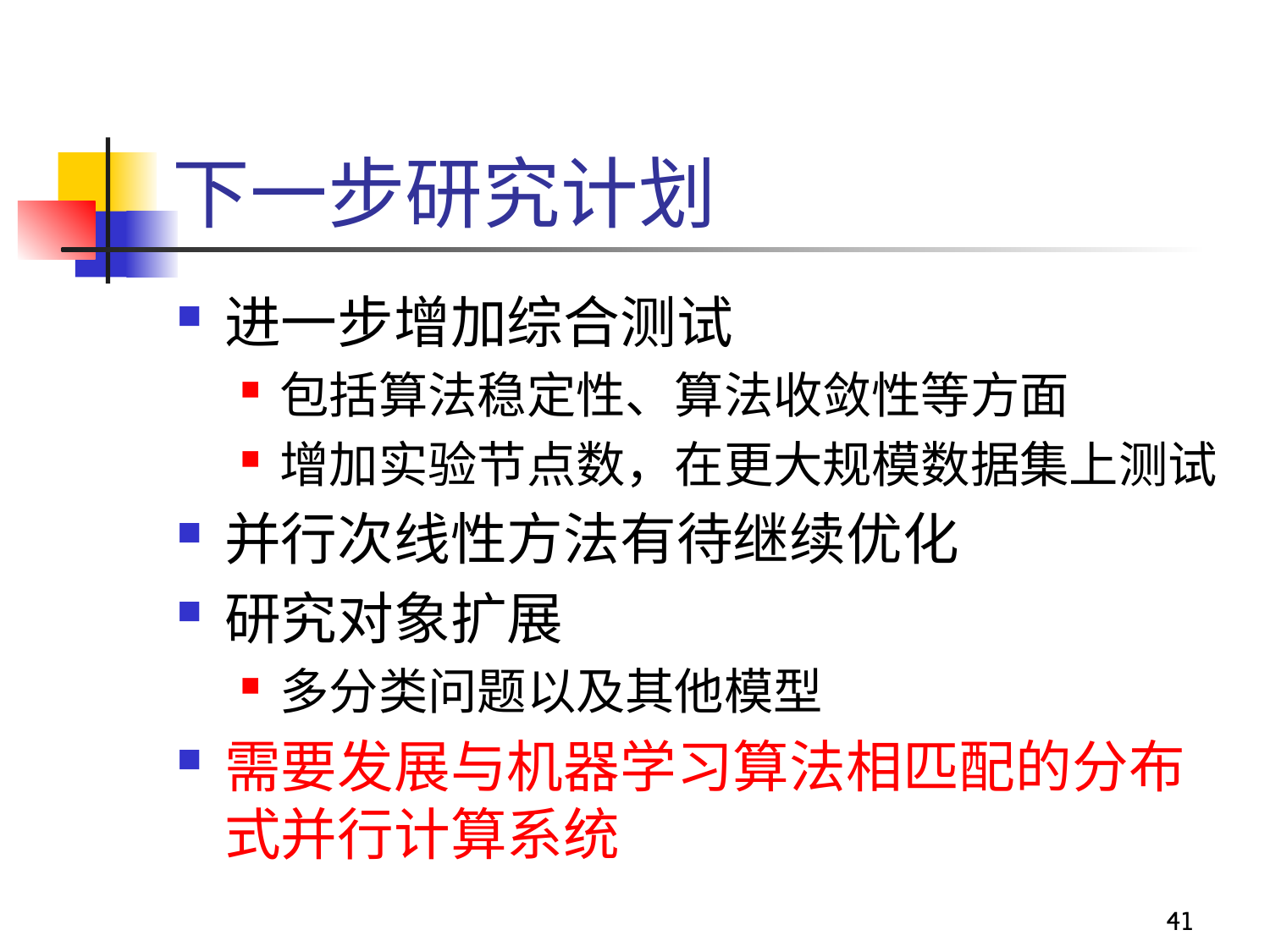

# 下一步研究计划
进一步增加综合测试
包括算法稳定性、算法收敛性等方面
增加实验节点数，在更大规模数据集上测试
并行次线性方法有待继续优化
研究对象扩展
多分类问题以及其他模型
需要发展与机器学习算法相匹配的分布式并行计算系统
41